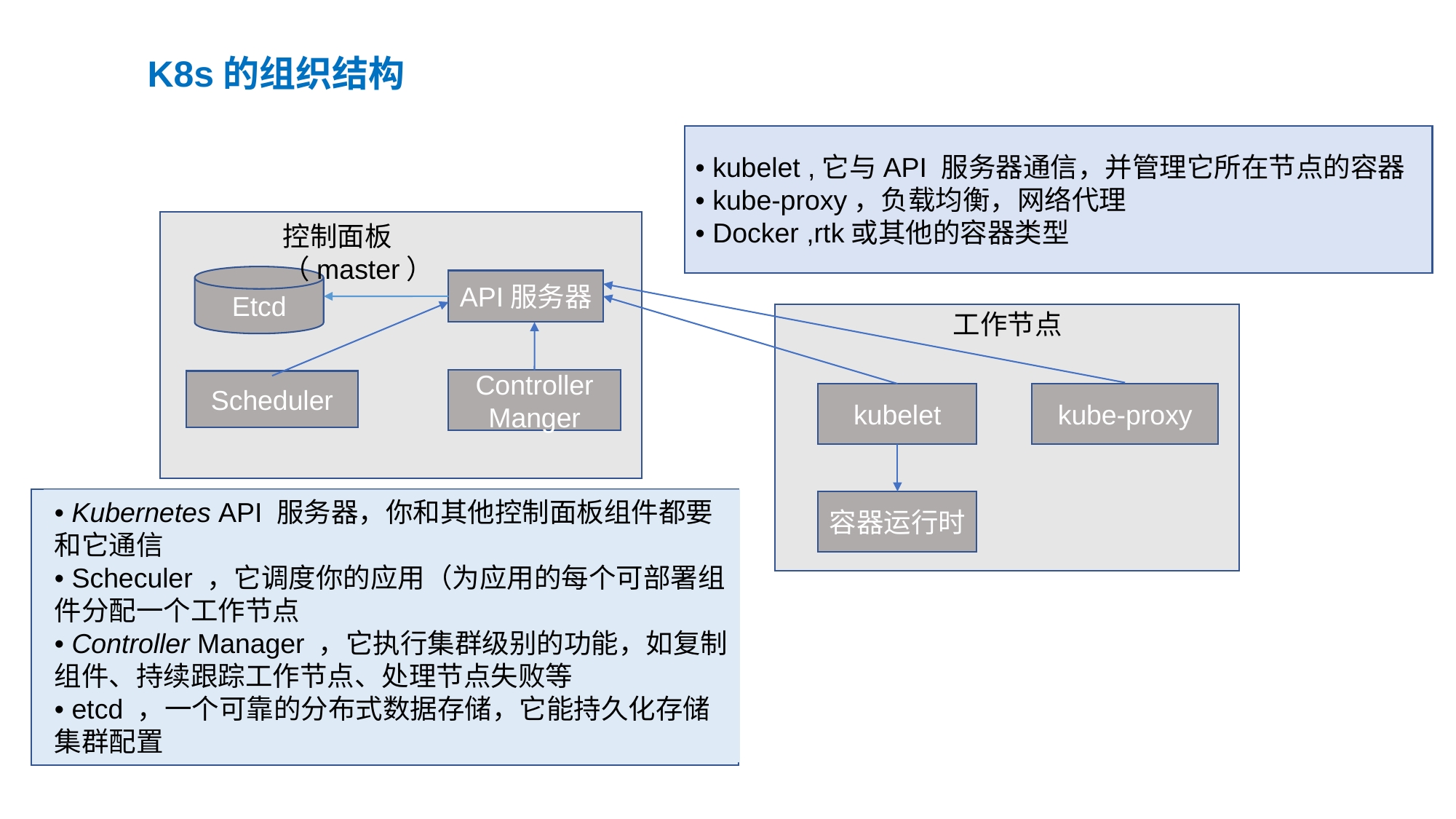

# K8s的组织结构
• kubelet ,它与API 服务器通信，并管理它所在节点的容器
• kube-proxy，负载均衡，网络代理
• Docker ,rtk或其他的容器类型

控制面板（master）
Etcd
API服务器
工作节点

Controller
Manger
Scheduler
kubelet
kube-proxy

• Kubernetes API 服务器，你和其他控制面板组件都要和它通信
• Scheculer ，它调度你的应用（为应用的每个可部署组件分配一个工作节点
• Controller Manager ，它执行集群级别的功能，如复制组件、持续跟踪工作节点、处理节点失败等
• etcd ，一个可靠的分布式数据存储，它能持久化存储集群配置
容器运行时
9